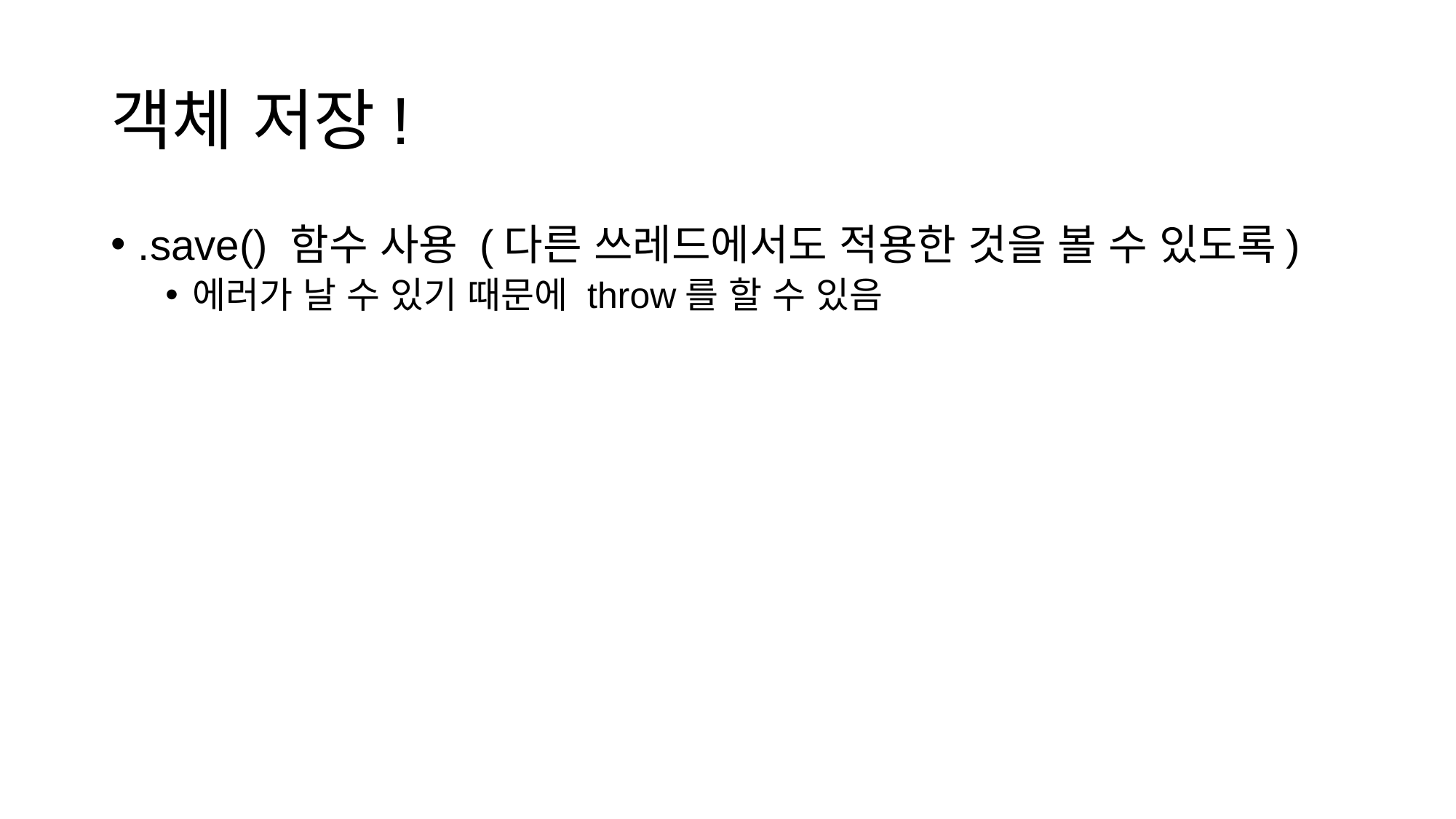

# 객체 저장!
.save() 함수 사용 (다른 쓰레드에서도 적용한 것을 볼 수 있도록)
에러가 날 수 있기 때문에 throw를 할 수 있음